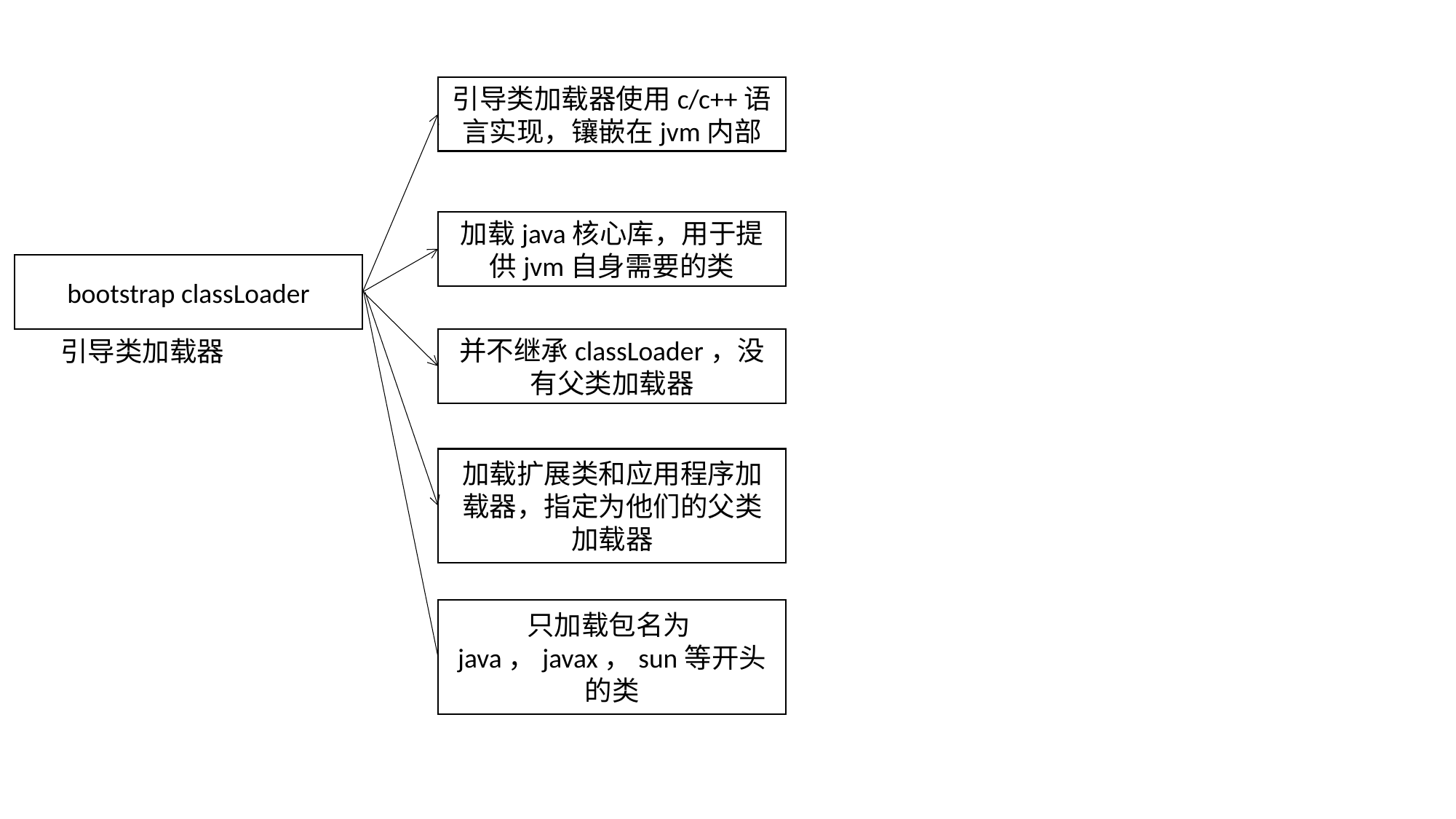

引导类加载器使用c/c++语言实现，镶嵌在jvm内部
加载java核心库，用于提供jvm自身需要的类
bootstrap classLoader
引导类加载器
并不继承classLoader，没有父类加载器
加载扩展类和应用程序加载器，指定为他们的父类加载器
只加载包名为java，javax，sun等开头的类